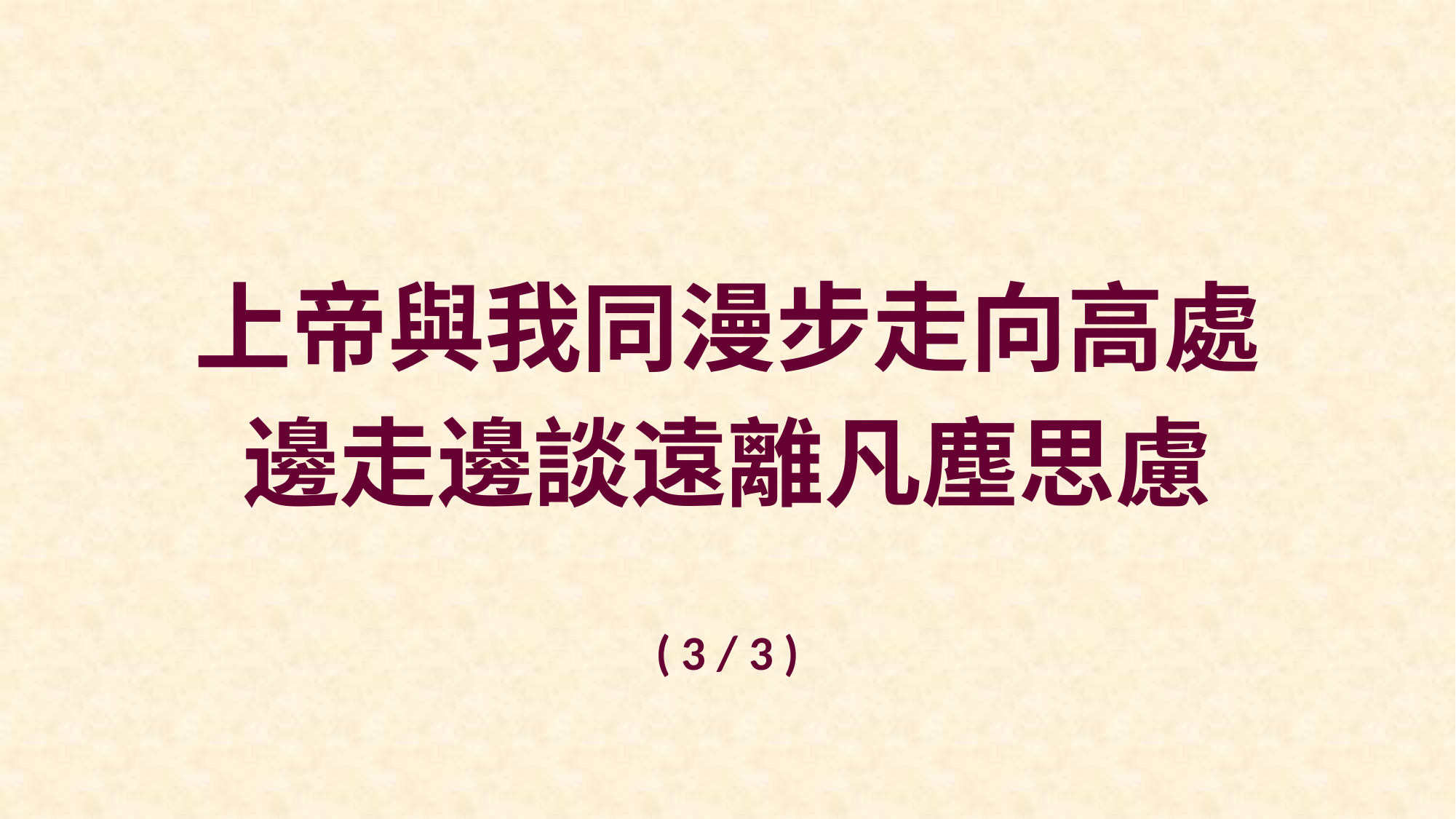

上帝與我同漫步走向高處
邊走邊談遠離凡塵思慮
( 3 / 3 )